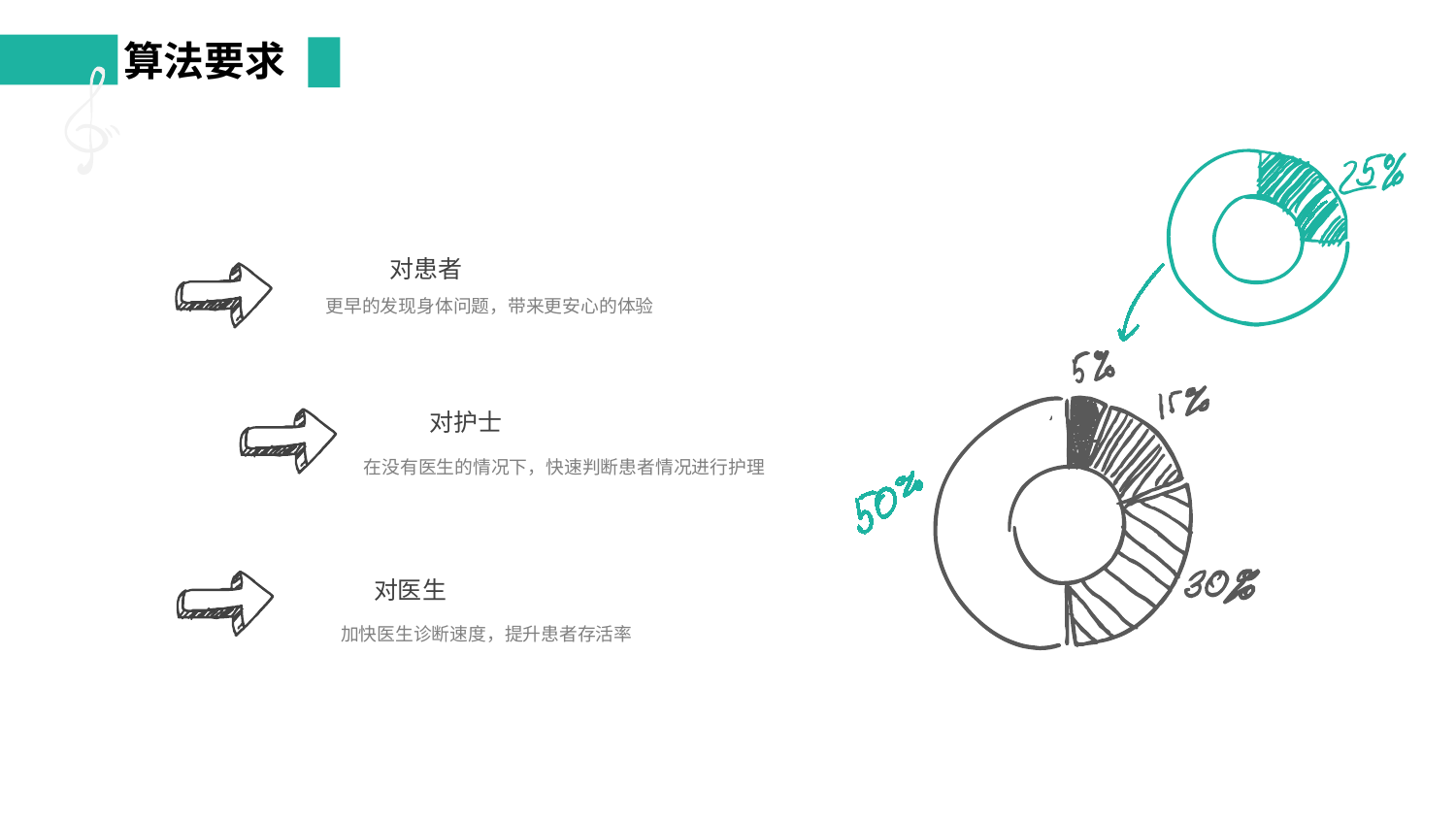

算法要求

对患者

更早的发现身体问题，带来更安心的体验

对护士

在没有医生的情况下，快速判断患者情况进行护理

对医生
加快医生诊断速度，提升患者存活率